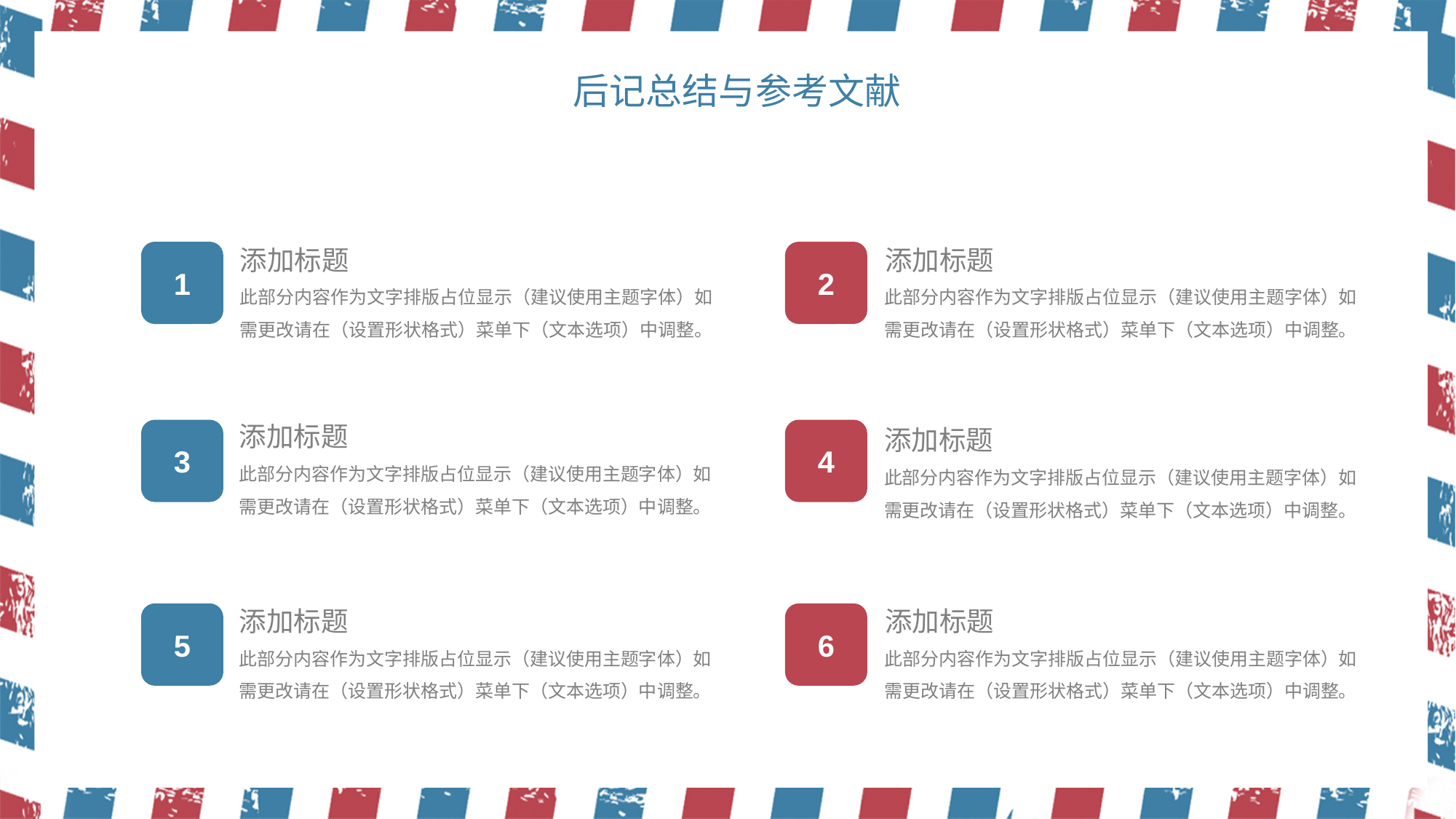

后记总结与参考文献
添加标题
此部分内容作为文字排版占位显示（建议使用主题字体）如需更改请在（设置形状格式）菜单下（文本选项）中调整。
添加标题
此部分内容作为文字排版占位显示（建议使用主题字体）如需更改请在（设置形状格式）菜单下（文本选项）中调整。
1
2
添加标题
此部分内容作为文字排版占位显示（建议使用主题字体）如需更改请在（设置形状格式）菜单下（文本选项）中调整。
添加标题
此部分内容作为文字排版占位显示（建议使用主题字体）如需更改请在（设置形状格式）菜单下（文本选项）中调整。
3
4
添加标题
此部分内容作为文字排版占位显示（建议使用主题字体）如需更改请在（设置形状格式）菜单下（文本选项）中调整。
添加标题
此部分内容作为文字排版占位显示（建议使用主题字体）如需更改请在（设置形状格式）菜单下（文本选项）中调整。
5
6